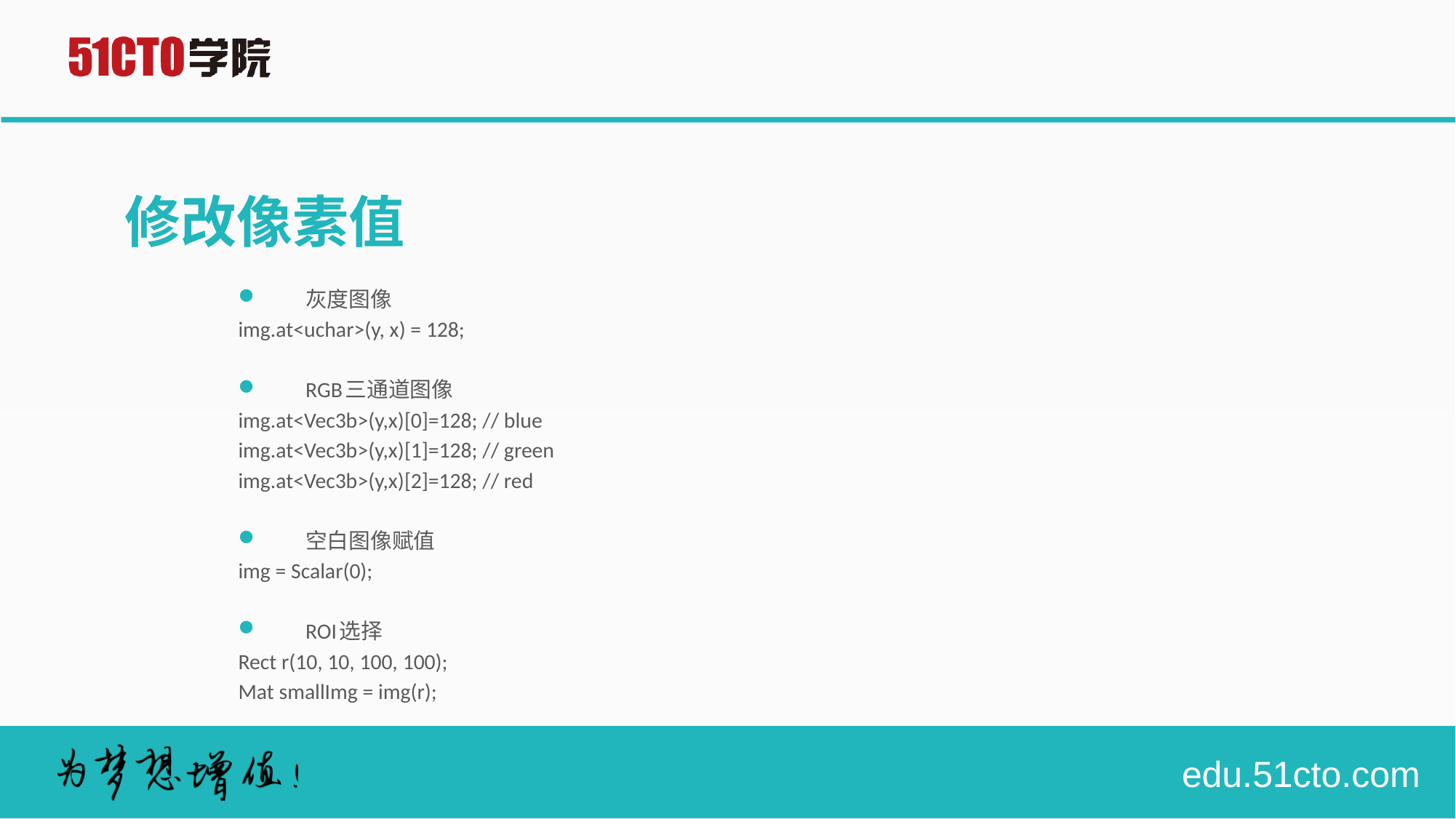

# 修改像素值
灰度图像
img.at<uchar>(y, x) = 128;

RGB三通道图像
img.at<Vec3b>(y,x)[0]=128; // blue
img.at<Vec3b>(y,x)[1]=128; // green
img.at<Vec3b>(y,x)[2]=128; // red

空白图像赋值
img = Scalar(0);

ROI选择
Rect r(10, 10, 100, 100);
Mat smallImg = img(r);